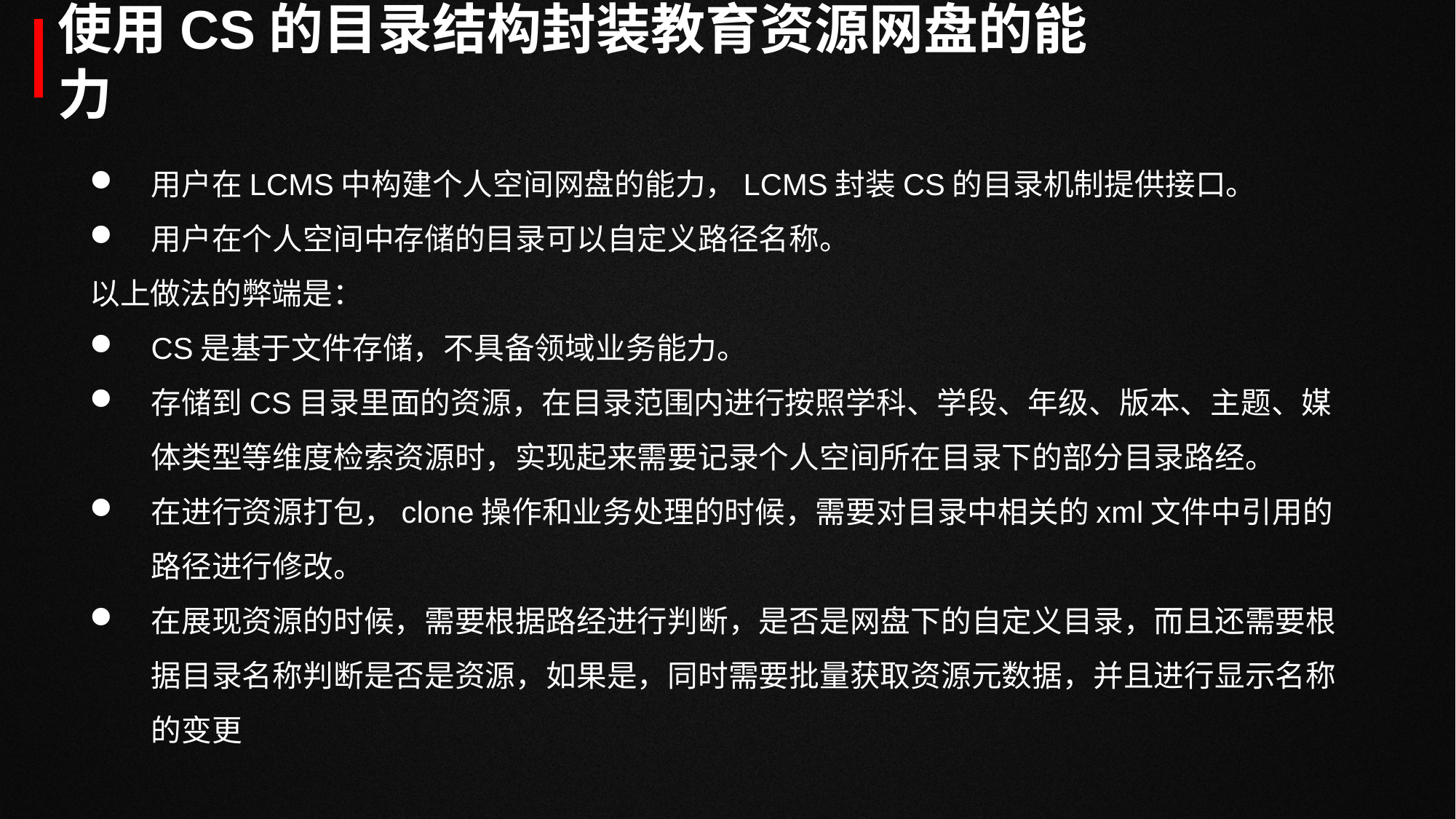

使用CS的目录结构封装教育资源网盘的能力
用户在LCMS中构建个人空间网盘的能力，LCMS封装CS的目录机制提供接口。
用户在个人空间中存储的目录可以自定义路径名称。
以上做法的弊端是：
CS是基于文件存储，不具备领域业务能力。
存储到CS目录里面的资源，在目录范围内进行按照学科、学段、年级、版本、主题、媒体类型等维度检索资源时，实现起来需要记录个人空间所在目录下的部分目录路经。
在进行资源打包，clone操作和业务处理的时候，需要对目录中相关的xml文件中引用的路径进行修改。
在展现资源的时候，需要根据路经进行判断，是否是网盘下的自定义目录，而且还需要根据目录名称判断是否是资源，如果是，同时需要批量获取资源元数据，并且进行显示名称的变更